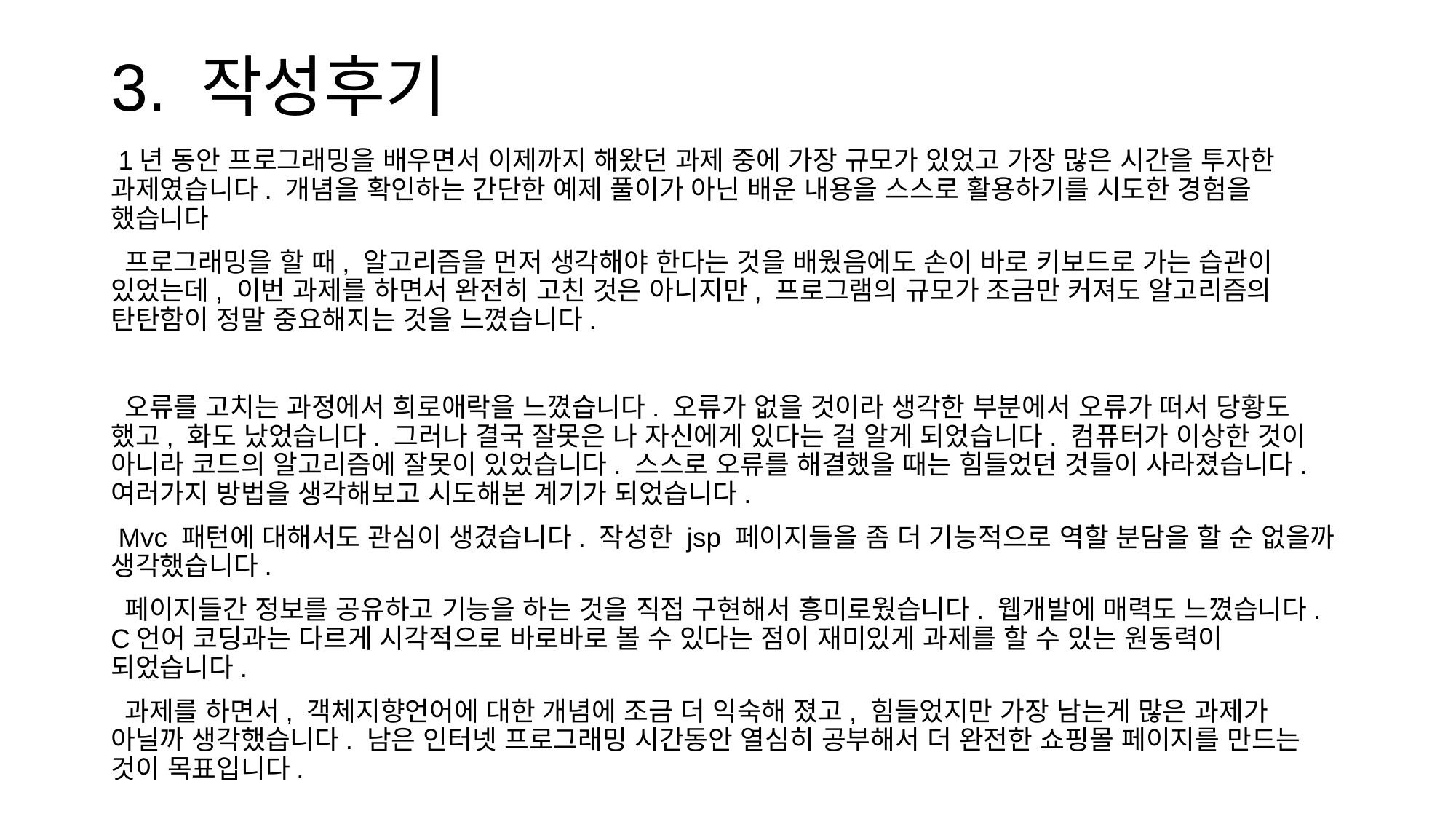

# 3. 작성후기
 1년 동안 프로그래밍을 배우면서 이제까지 해왔던 과제 중에 가장 규모가 있었고 가장 많은 시간을 투자한 과제였습니다. 개념을 확인하는 간단한 예제 풀이가 아닌 배운 내용을 스스로 활용하기를 시도한 경험을 했습니다
 프로그래밍을 할 때, 알고리즘을 먼저 생각해야 한다는 것을 배웠음에도 손이 바로 키보드로 가는 습관이 있었는데, 이번 과제를 하면서 완전히 고친 것은 아니지만, 프로그램의 규모가 조금만 커져도 알고리즘의 탄탄함이 정말 중요해지는 것을 느꼈습니다.

 오류를 고치는 과정에서 희로애락을 느꼈습니다. 오류가 없을 것이라 생각한 부분에서 오류가 떠서 당황도 했고, 화도 났었습니다. 그러나 결국 잘못은 나 자신에게 있다는 걸 알게 되었습니다. 컴퓨터가 이상한 것이 아니라 코드의 알고리즘에 잘못이 있었습니다. 스스로 오류를 해결했을 때는 힘들었던 것들이 사라졌습니다. 여러가지 방법을 생각해보고 시도해본 계기가 되었습니다.
 Mvc 패턴에 대해서도 관심이 생겼습니다. 작성한 jsp 페이지들을 좀 더 기능적으로 역할 분담을 할 순 없을까 생각했습니다.
 페이지들간 정보를 공유하고 기능을 하는 것을 직접 구현해서 흥미로웠습니다. 웹개발에 매력도 느꼈습니다. C언어 코딩과는 다르게 시각적으로 바로바로 볼 수 있다는 점이 재미있게 과제를 할 수 있는 원동력이 되었습니다.
 과제를 하면서, 객체지향언어에 대한 개념에 조금 더 익숙해 졌고, 힘들었지만 가장 남는게 많은 과제가 아닐까 생각했습니다. 남은 인터넷 프로그래밍 시간동안 열심히 공부해서 더 완전한 쇼핑몰 페이지를 만드는 것이 목표입니다.